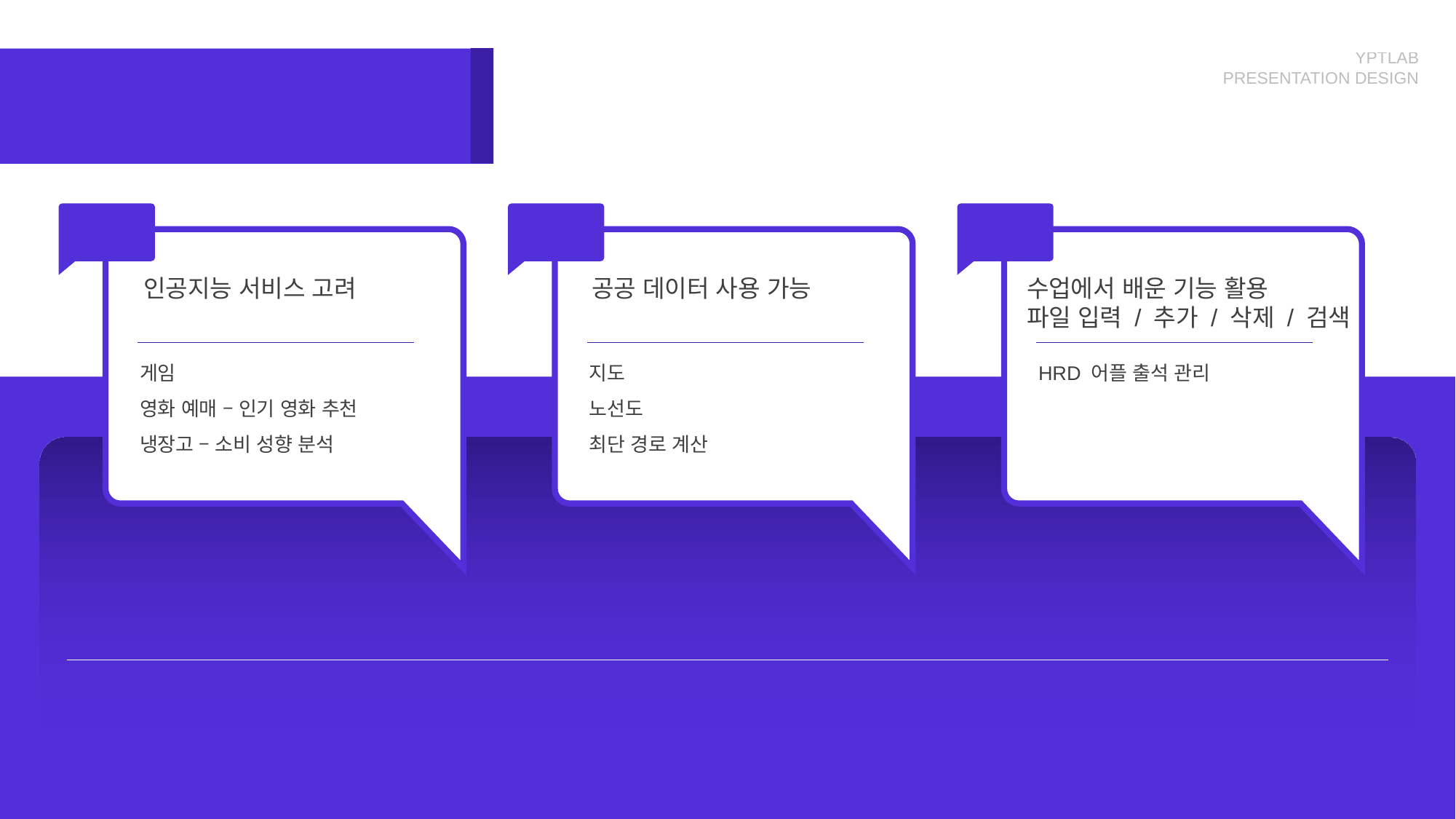

YPTLAB
PRESENTATION DESIGN

01 프로젝트 개요
    주제 선정 및 기획 의도

Q1.

인공지능 서비스 고려
게임
영화 예매 – 인기 영화 추천
냉장고 – 소비 성향 분석

Q2.

공공 데이터 사용 가능
지도
노선도
최단 경로 계산

Q3.

수업에서 배운 기능 활용
파일 입력 / 추가 / 삭제 / 검색
HRD 어플 출석 관리

#공공 데이터 사용 불가
#이미지 이용의 어려움
#알림 문자 기능 실현의
   어려움
도서 관리 프로그램
#고객의 성향 분석 #인기 도서 추천 #공공 도서관 도서 데이터 사용 #수업 간 배운 기능 적극 활용